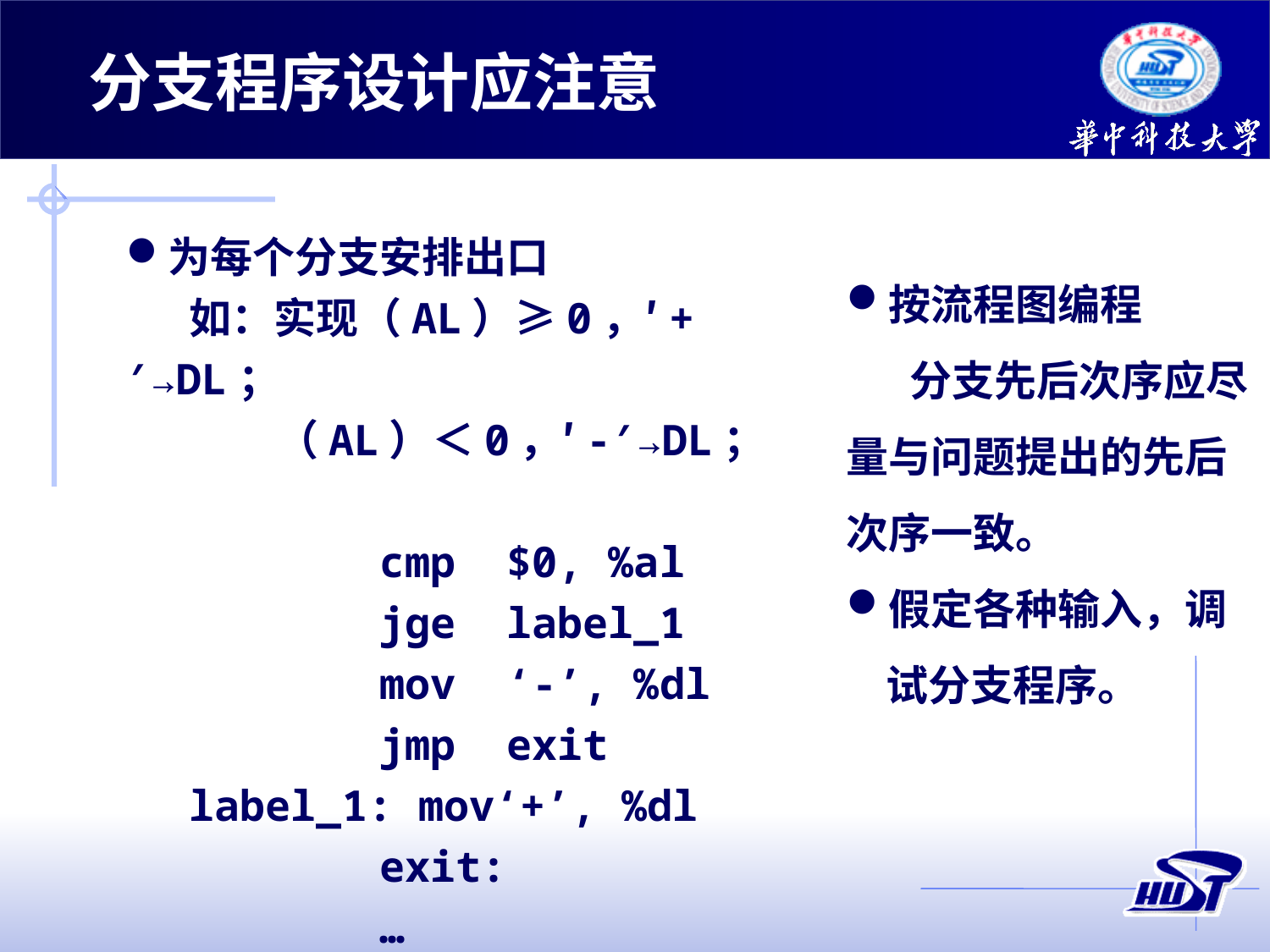

分支程序设计应注意
为每个分支安排出口
如：实现（AL）≥0，′+′→DL；
        （AL）＜0，′-′→DL；

		cmp	$0, %al
		jge	label_1
		mov	‘-’, %dl
		jmp	exit
label_1: mov‘+’, %dl
		exit:
		…
按流程图编程
分支先后次序应尽量与问题提出的先后次序一致。
假定各种输入，调试分支程序。